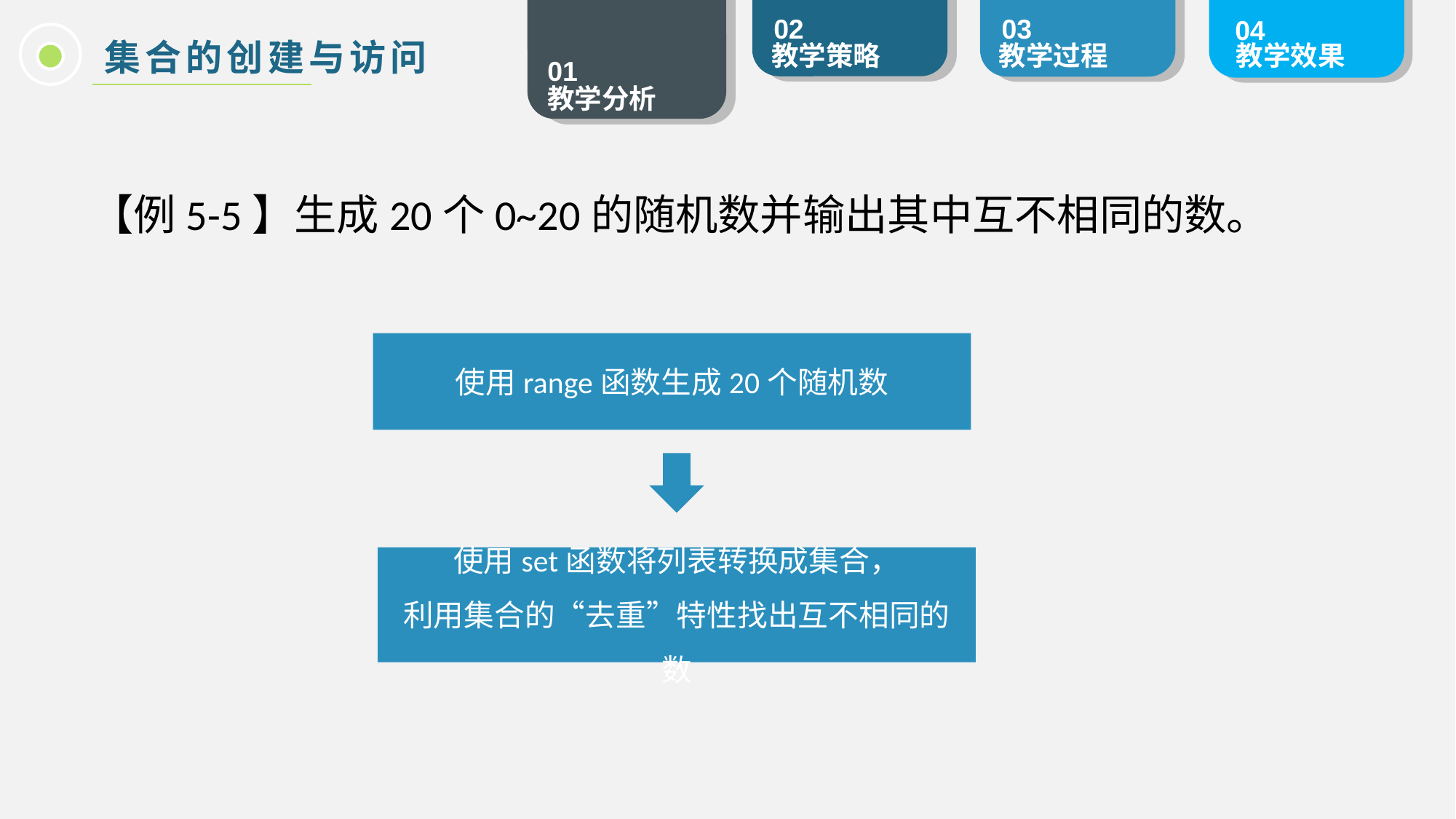

集合的创建与访问
【例5-5】生成20个0~20的随机数并输出其中互不相同的数。
使用range函数生成20个随机数

使用set函数将列表转换成集合，
利用集合的“去重”特性找出互不相同的数